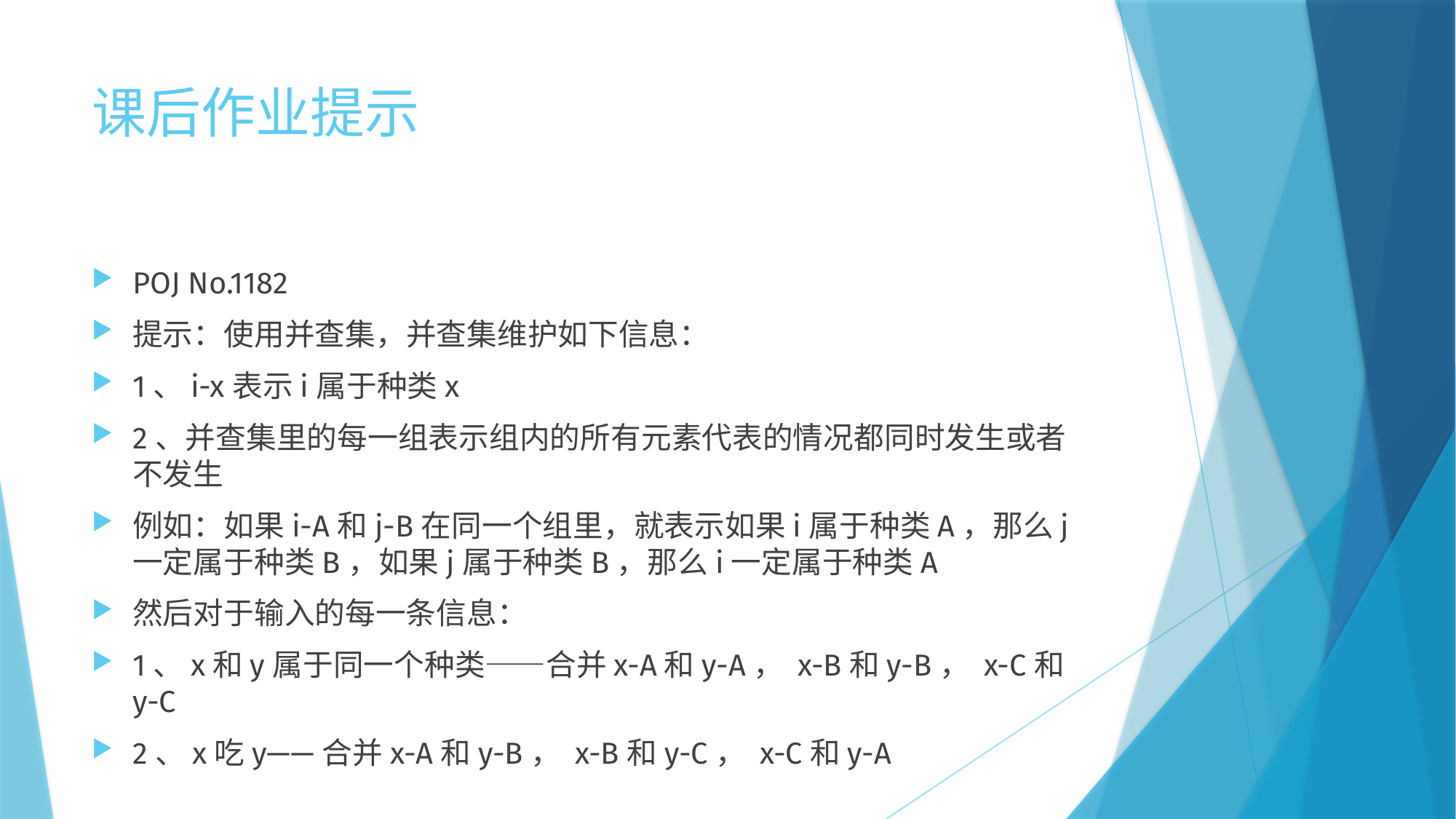

# 课后作业提示
POJ No.1182
提示：使用并查集，并查集维护如下信息：
1、i-x表示i属于种类x
2、并查集里的每一组表示组内的所有元素代表的情况都同时发生或者不发生
例如：如果i-A和j-B在同一个组里，就表示如果i属于种类A，那么j一定属于种类B，如果j属于种类B，那么i一定属于种类A
然后对于输入的每一条信息：
1、x和y属于同一个种类——合并x-A和y-A， x-B和y-B， x-C和y-C
2、x吃y——合并x-A和y-B， x-B和y-C， x-C和y-A